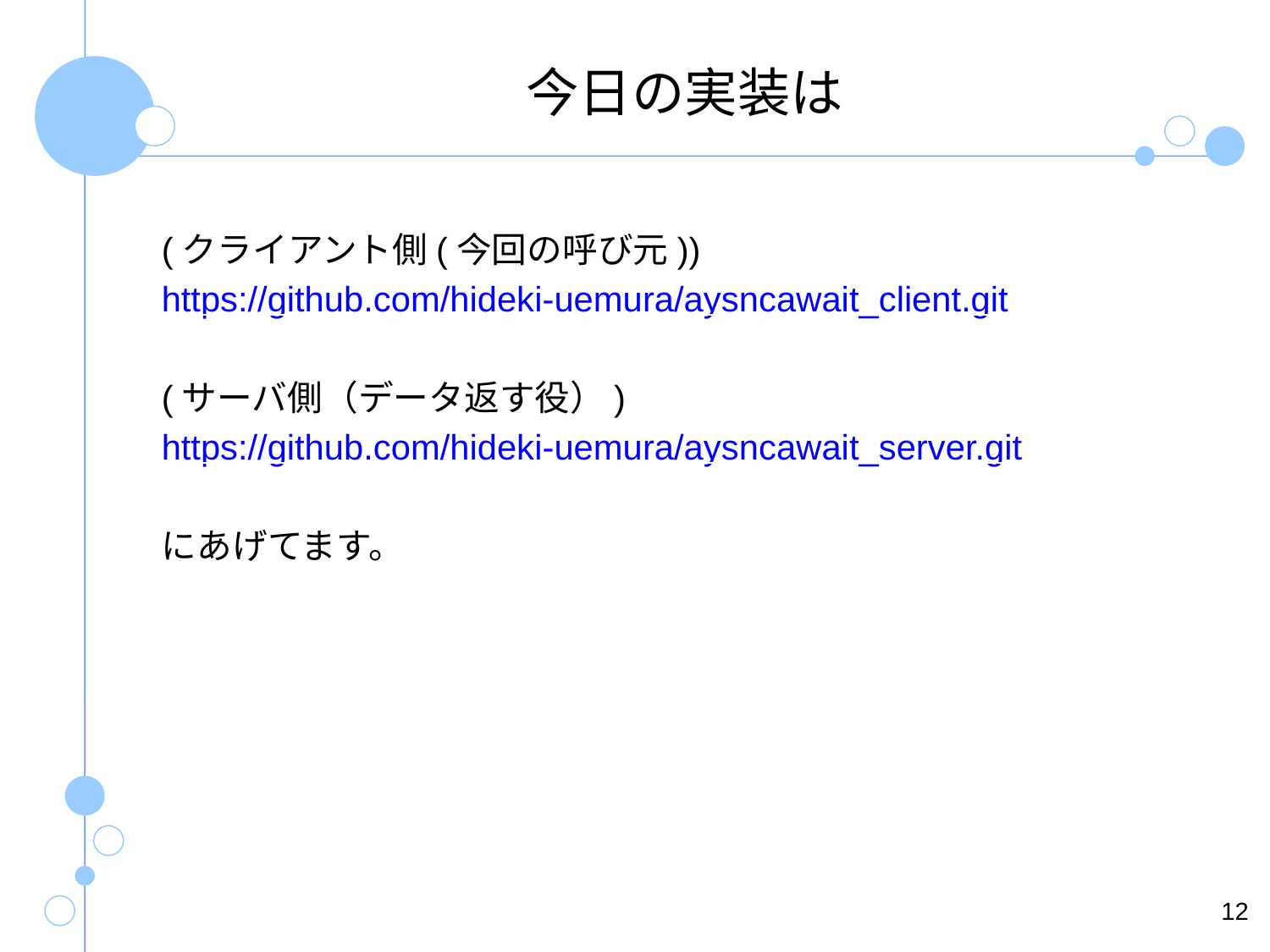

今日の実装は

(クライアント側(今回の呼び元))
https://github.com/hideki-uemura/aysncawait_client.git

(サーバ側（データ返す役）)
https://github.com/hideki-uemura/aysncawait_server.git

にあげてます。

12